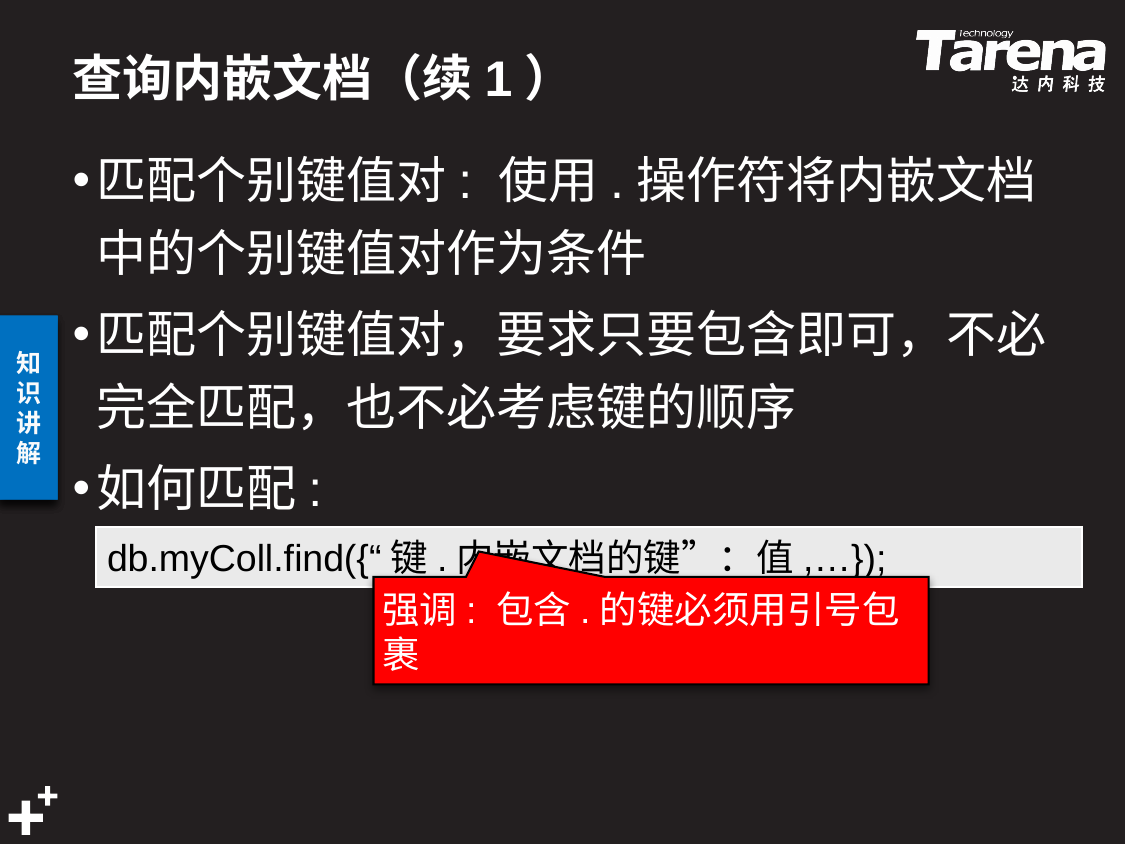

# 查询内嵌文档（续1）
匹配个别键值对: 使用.操作符将内嵌文档中的个别键值对作为条件
匹配个别键值对，要求只要包含即可，不必完全匹配，也不必考虑键的顺序
如何匹配:
db.myColl.find({“键.内嵌文档的键”：值,…});
强调: 包含.的键必须用引号包裹